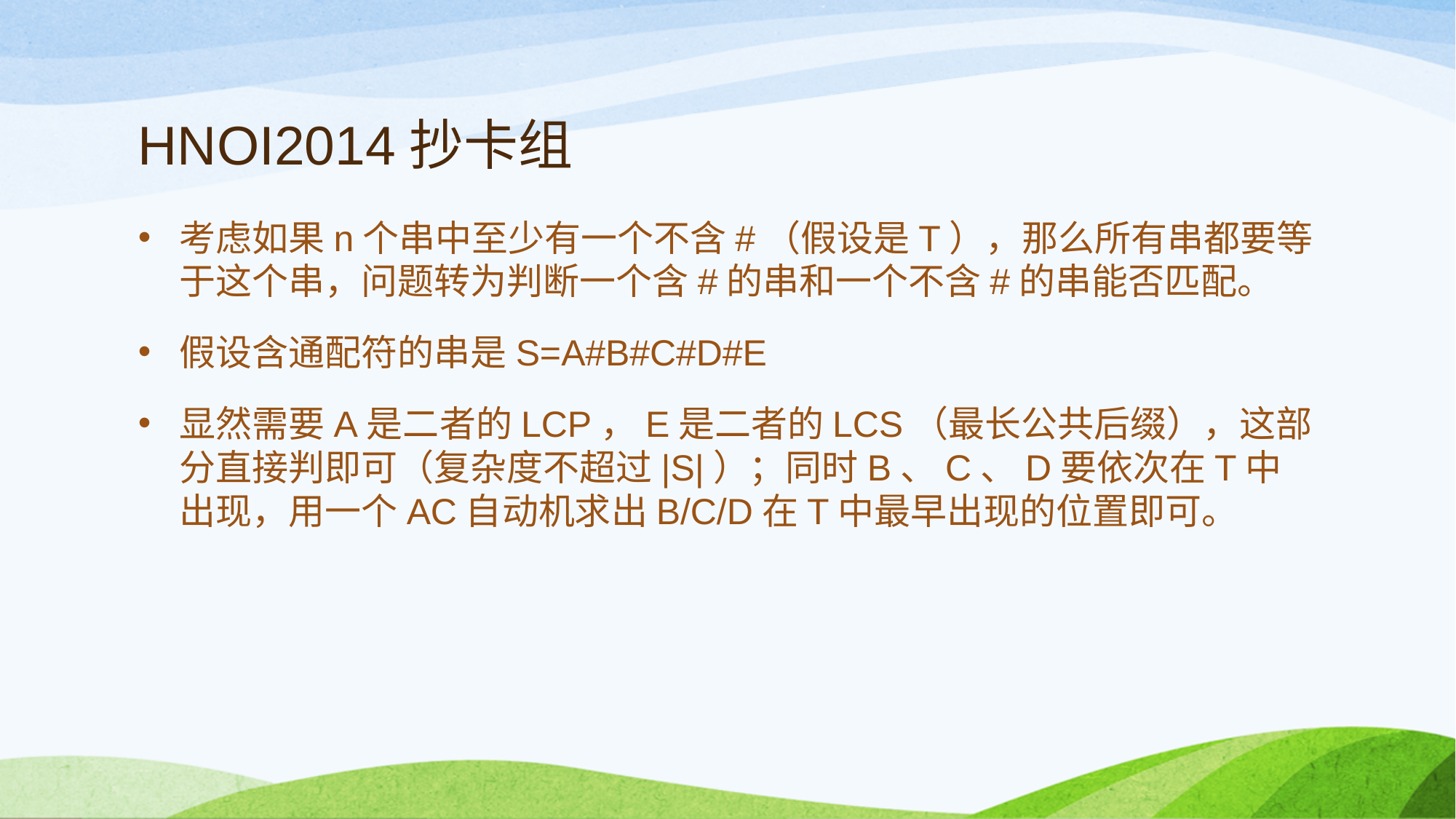

# HNOI2014抄卡组
考虑如果n个串中至少有一个不含#（假设是T），那么所有串都要等于这个串，问题转为判断一个含#的串和一个不含#的串能否匹配。
假设含通配符的串是S=A#B#C#D#E
显然需要A是二者的LCP，E是二者的LCS（最长公共后缀），这部分直接判即可（复杂度不超过|S|）；同时B、C、D要依次在T中出现，用一个AC自动机求出B/C/D在T中最早出现的位置即可。